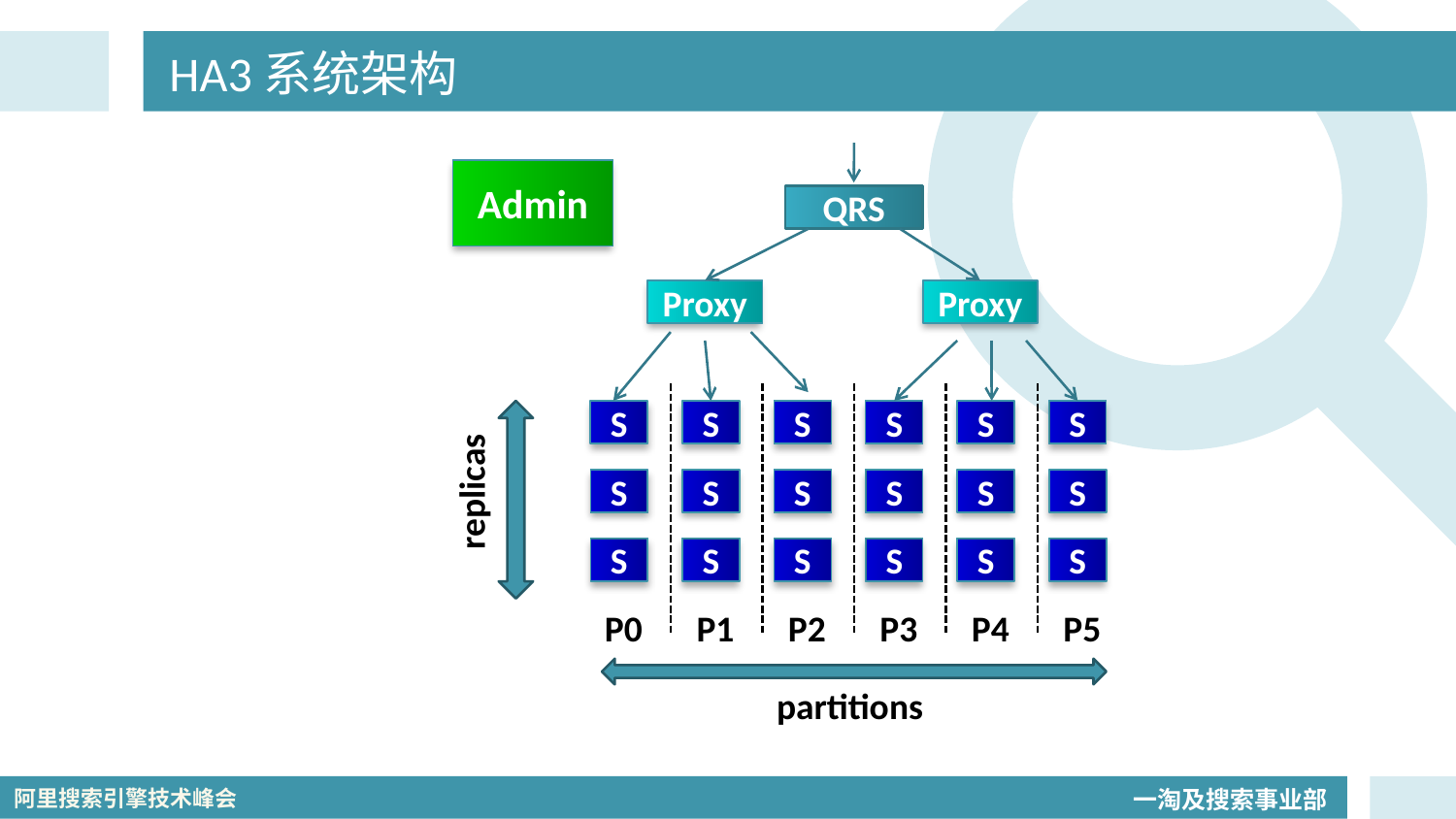

# HA3系统架构
Admin
QRS
Proxy
Proxy
S
S
S
S
S
S
replicas
S
S
S
S
S
S

S
S
S
S
S
S
P0
P1
P2
P3
P4
P5

partitions